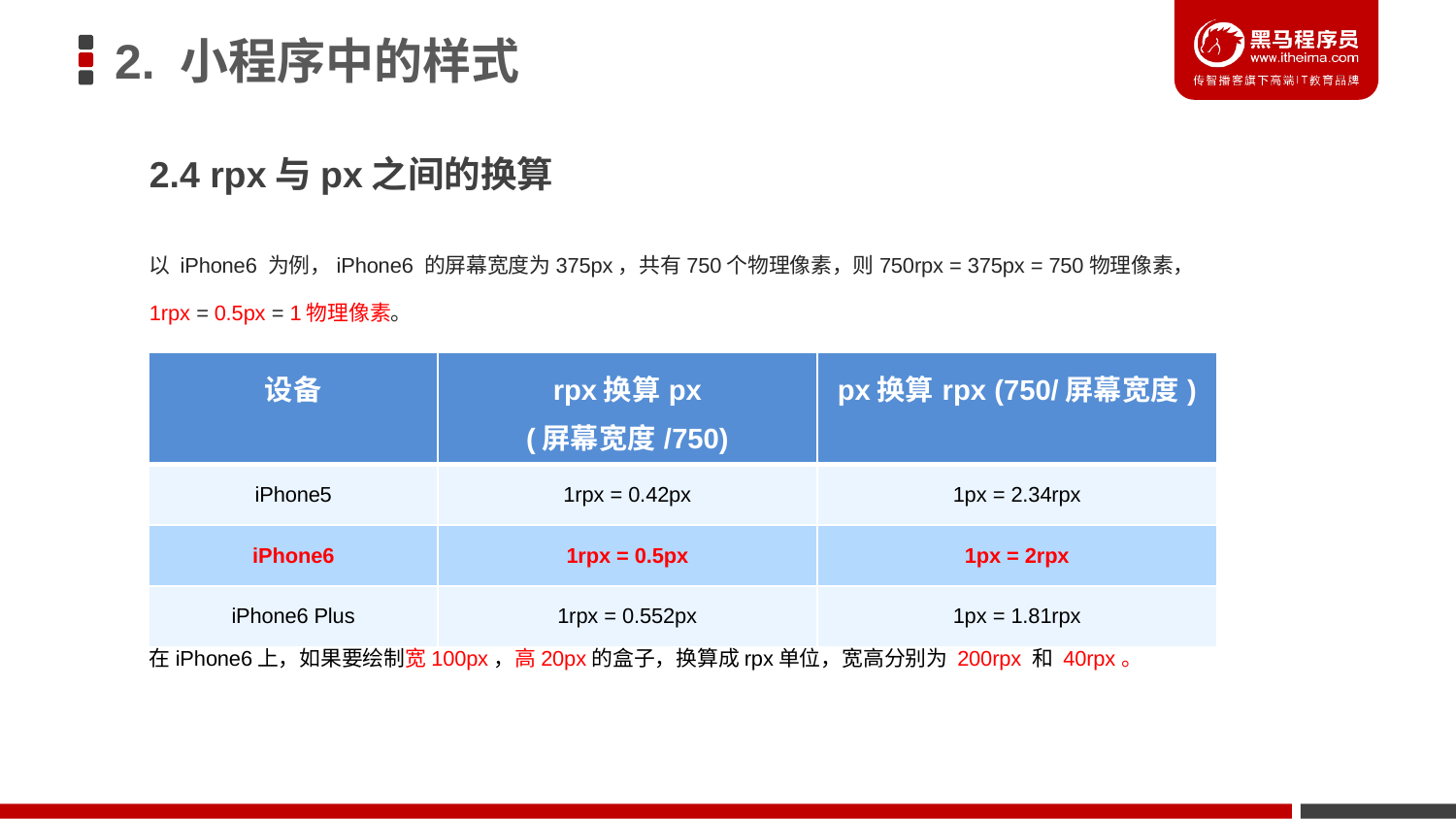

# 2. 小程序中的样式
2.4 rpx与px之间的换算
以 iPhone6 为例，iPhone6 的屏幕宽度为375px，共有750个物理像素，则750rpx = 375px = 750物理像素，1rpx = 0.5px = 1物理像素。

| 设备 | rpx换算px (屏幕宽度/750) | px换算rpx (750/屏幕宽度) |
| --- | --- | --- |
| iPhone5 | 1rpx = 0.42px | 1px = 2.34rpx |
| iPhone6 | 1rpx = 0.5px | 1px = 2rpx |
| iPhone6 Plus | 1rpx = 0.552px | 1px = 1.81rpx |
在iPhone6上，如果要绘制宽100px，高20px的盒子，换算成rpx单位，宽高分别为 200rpx 和 40rpx。